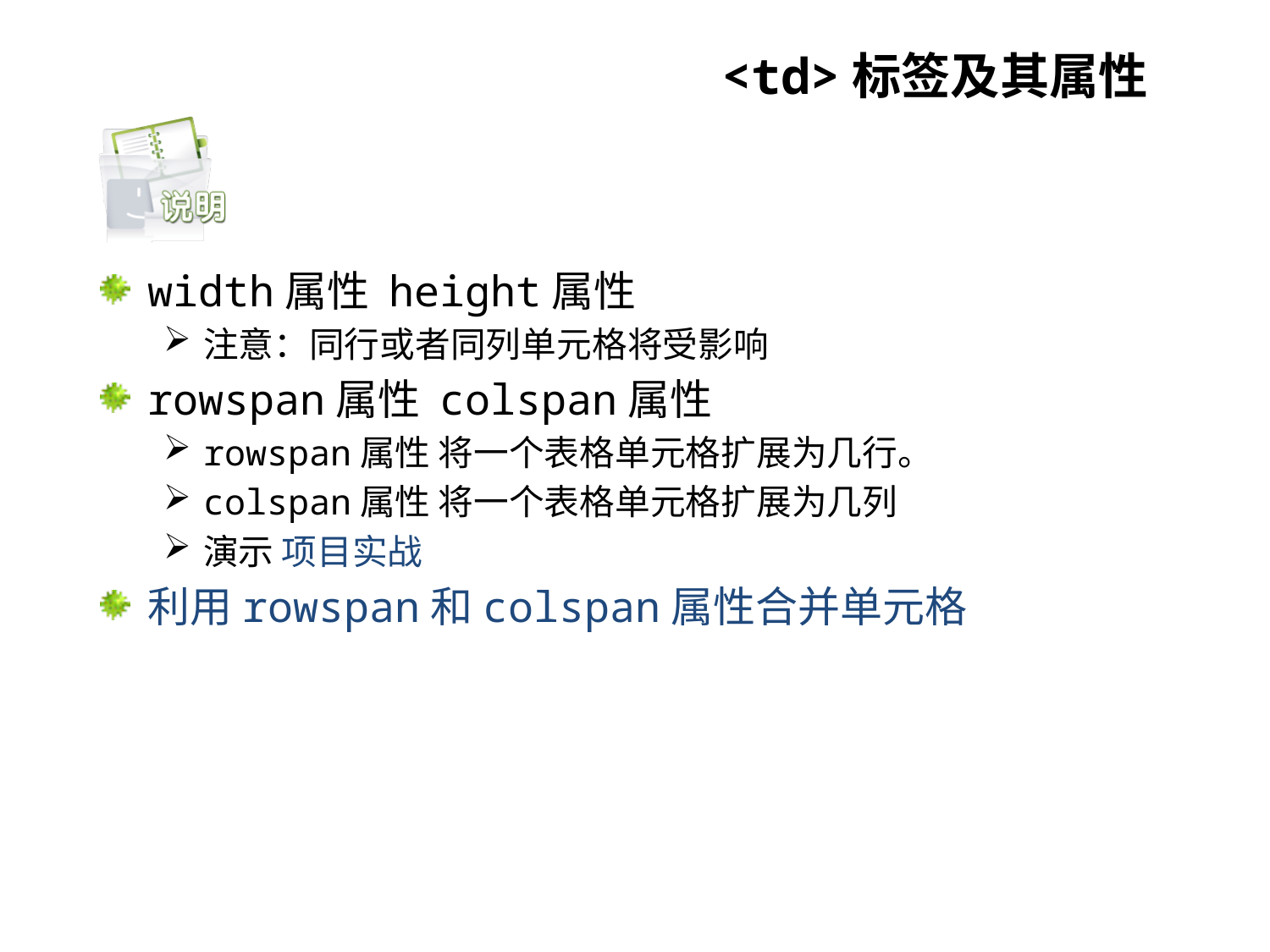

# <td>标签及其属性
width属性 height属性
注意：同行或者同列单元格将受影响
rowspan属性 colspan属性
rowspan属性 将一个表格单元格扩展为几行。
colspan属性 将一个表格单元格扩展为几列
演示 项目实战
利用rowspan和colspan属性合并单元格